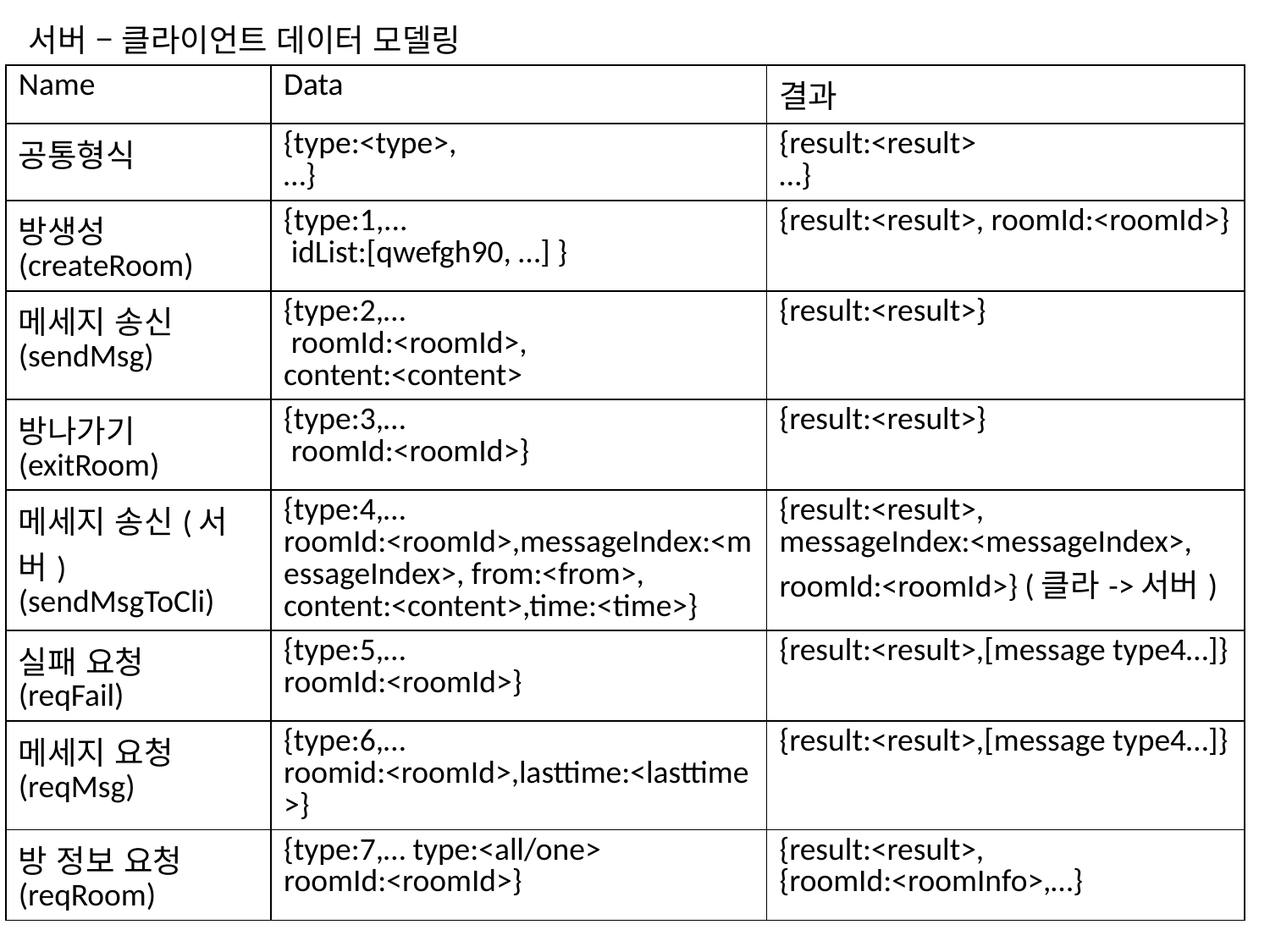

서버 – 클라이언트 데이터 모델링
| Name | Data | 결과 |
| --- | --- | --- |
| 공통형식 | {type:<type>, …} | {result:<result> …} |
| 방생성(createRoom) | {type:1,... idList:[qwefgh90, …] } | {result:<result>, roomId:<roomId>} |
| 메세지 송신 (sendMsg) | {type:2,… roomId:<roomId>, content:<content> | {result:<result>} |
| 방나가기 (exitRoom) | {type:3,… roomId:<roomId>} | {result:<result>} |
| 메세지 송신(서버) (sendMsgToCli) | {type:4,… roomId:<roomId>,messageIndex:<messageIndex>, from:<from>, content:<content>,time:<time>} | {result:<result>, messageIndex:<messageIndex>, roomId:<roomId>} (클라->서버) |
| 실패 요청 (reqFail) | {type:5,… roomId:<roomId>} | {result:<result>,[message type4…]} |
| 메세지 요청 (reqMsg) | {type:6,… roomid:<roomId>,lasttime:<lasttime>} | {result:<result>,[message type4…]} |
| 방 정보 요청 (reqRoom) | {type:7,… type:<all/one> roomId:<roomId>} | {result:<result>,{roomId:<roomInfo>,…} |